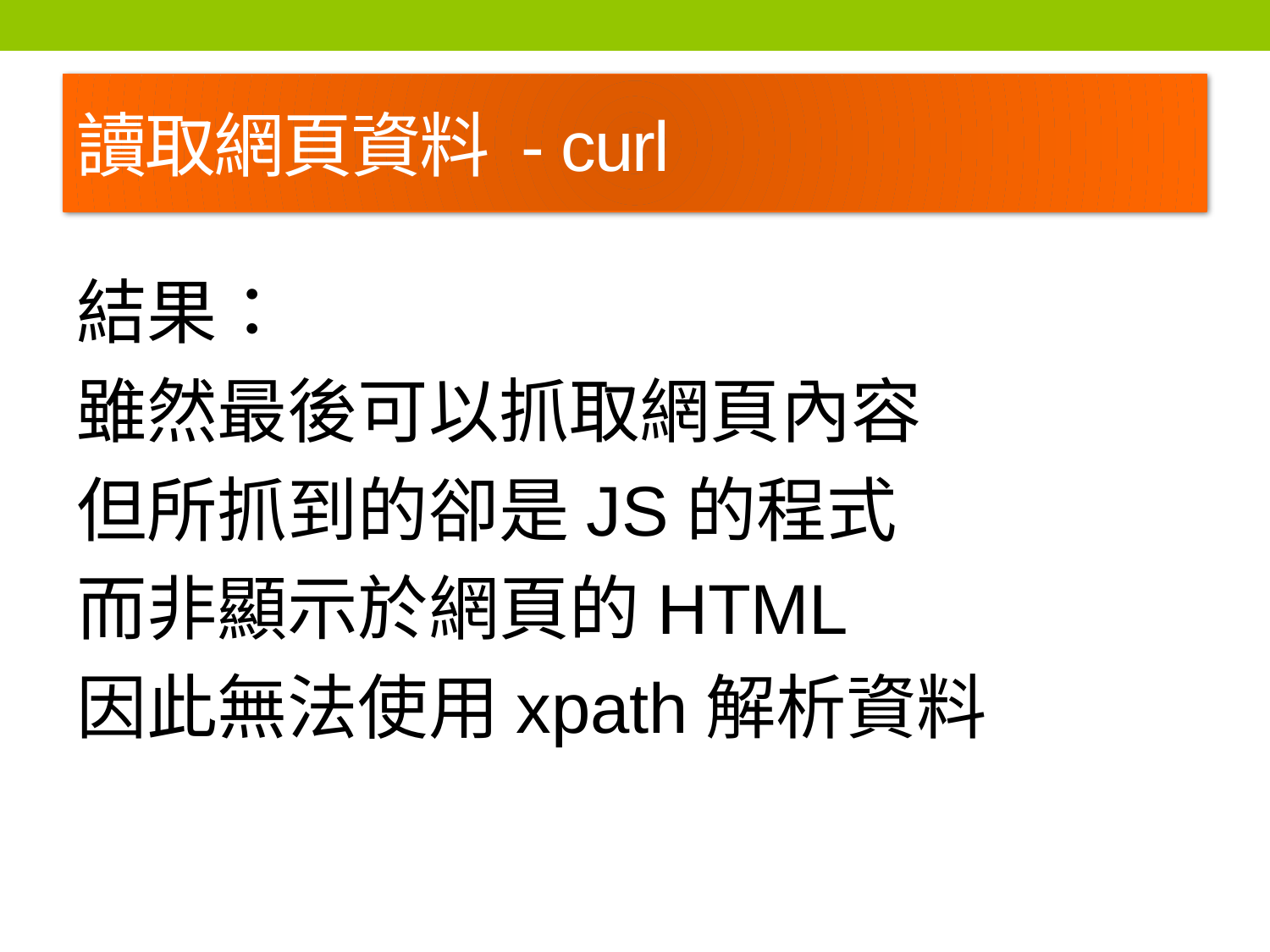

# 讀取網頁資料 - curl

結果：
雖然最後可以抓取網頁內容
但所抓到的卻是JS的程式
而非顯示於網頁的HTML
因此無法使用xpath解析資料